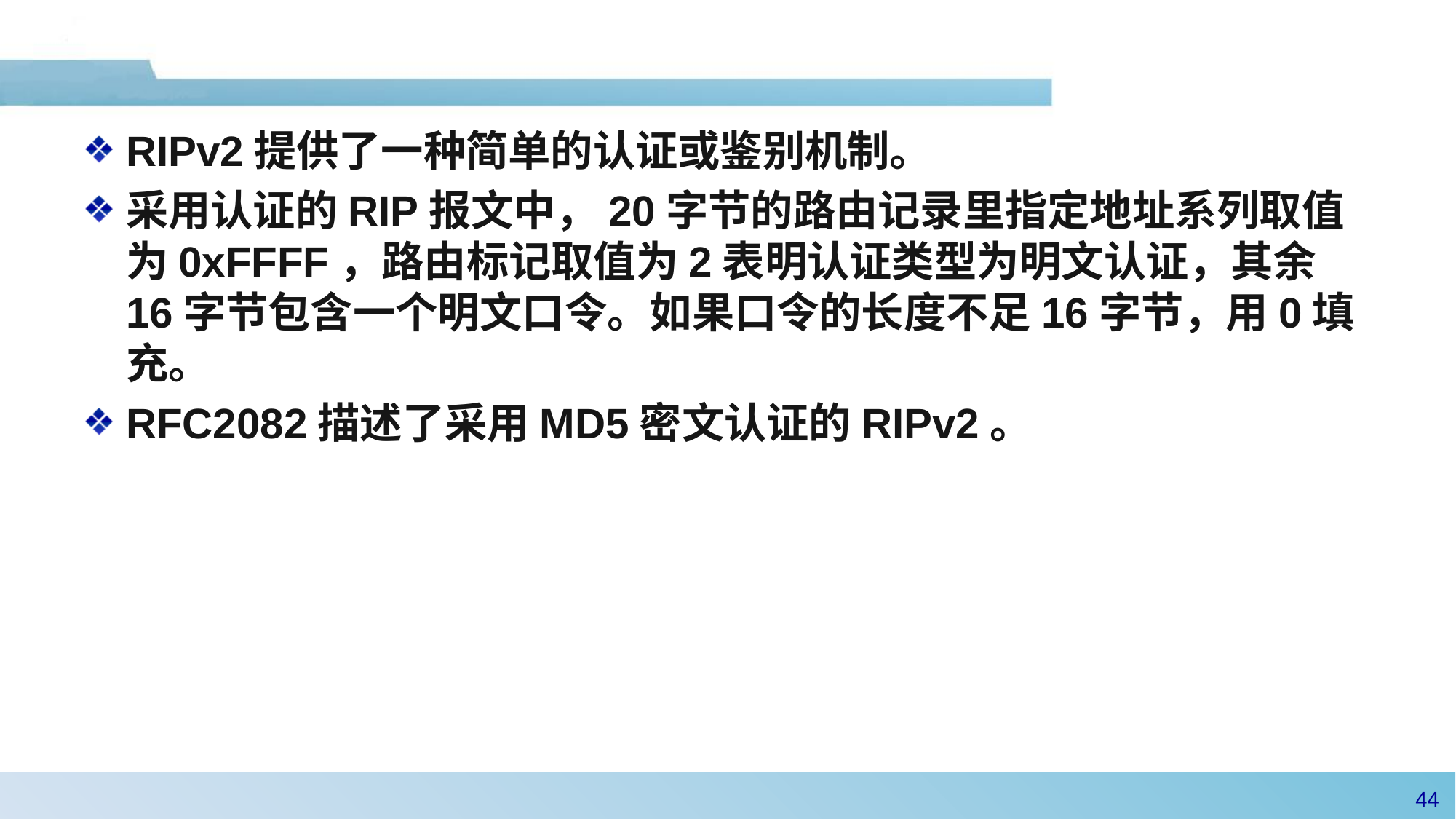

RIPv2提供了一种简单的认证或鉴别机制。
采用认证的RIP报文中，20字节的路由记录里指定地址系列取值为0xFFFF，路由标记取值为2表明认证类型为明文认证，其余16字节包含一个明文口令。如果口令的长度不足16字节，用0填充。
RFC2082描述了采用MD5密文认证的RIPv2。

44